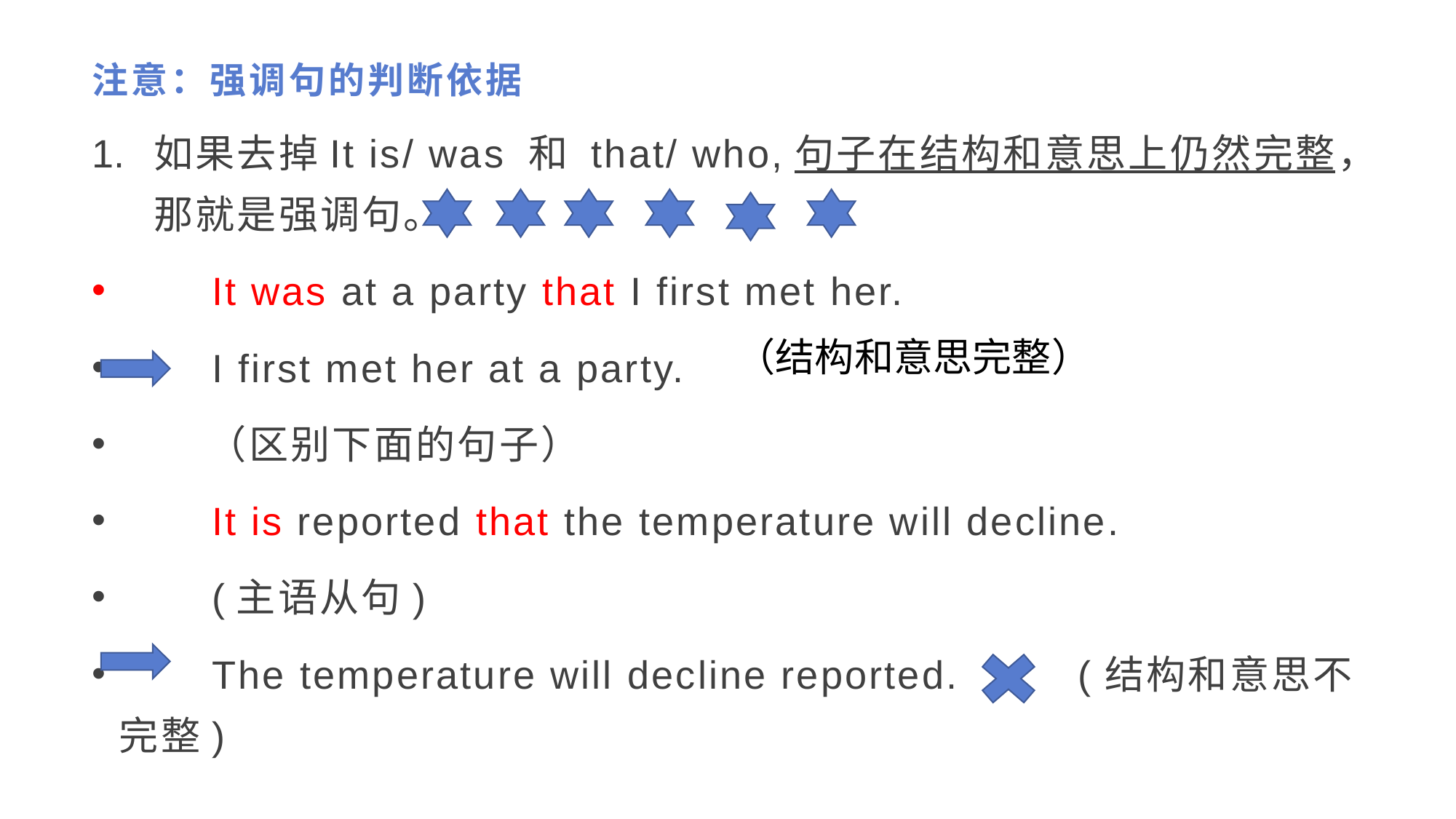

# 注意：强调句的判断依据
如果去掉It is/ was 和 that/ who,句子在结构和意思上仍然完整，那就是强调句。
       It was at a party that I first met her.
       I first met her at a party.
       （区别下面的句子）
       It is reported that the temperature will decline.
       (主语从句)
       The temperature will decline reported.         (结构和意思不完整)

（结构和意思完整）